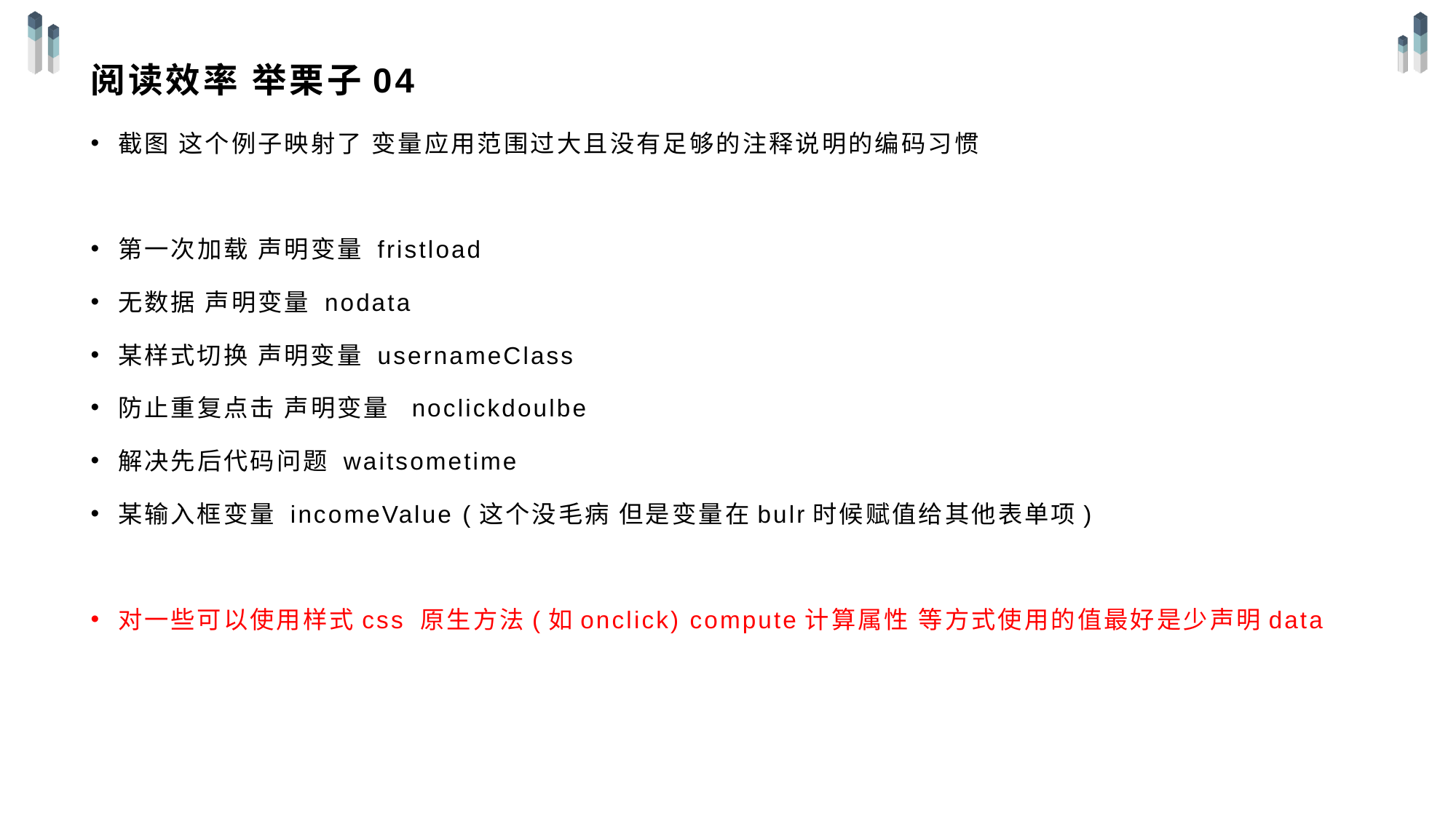

# 阅读效率 举栗子04
截图 这个例子映射了 变量应用范围过大且没有足够的注释说明的编码习惯

第一次加载 声明变量 fristload
无数据 声明变量 nodata
某样式切换 声明变量 usernameClass
防止重复点击 声明变量  noclickdoulbe
解决先后代码问题 waitsometime
某输入框变量 incomeValue (这个没毛病 但是变量在bulr时候赋值给其他表单项)

对一些可以使用样式css 原生方法(如onclick) compute计算属性 等方式使用的值最好是少声明data